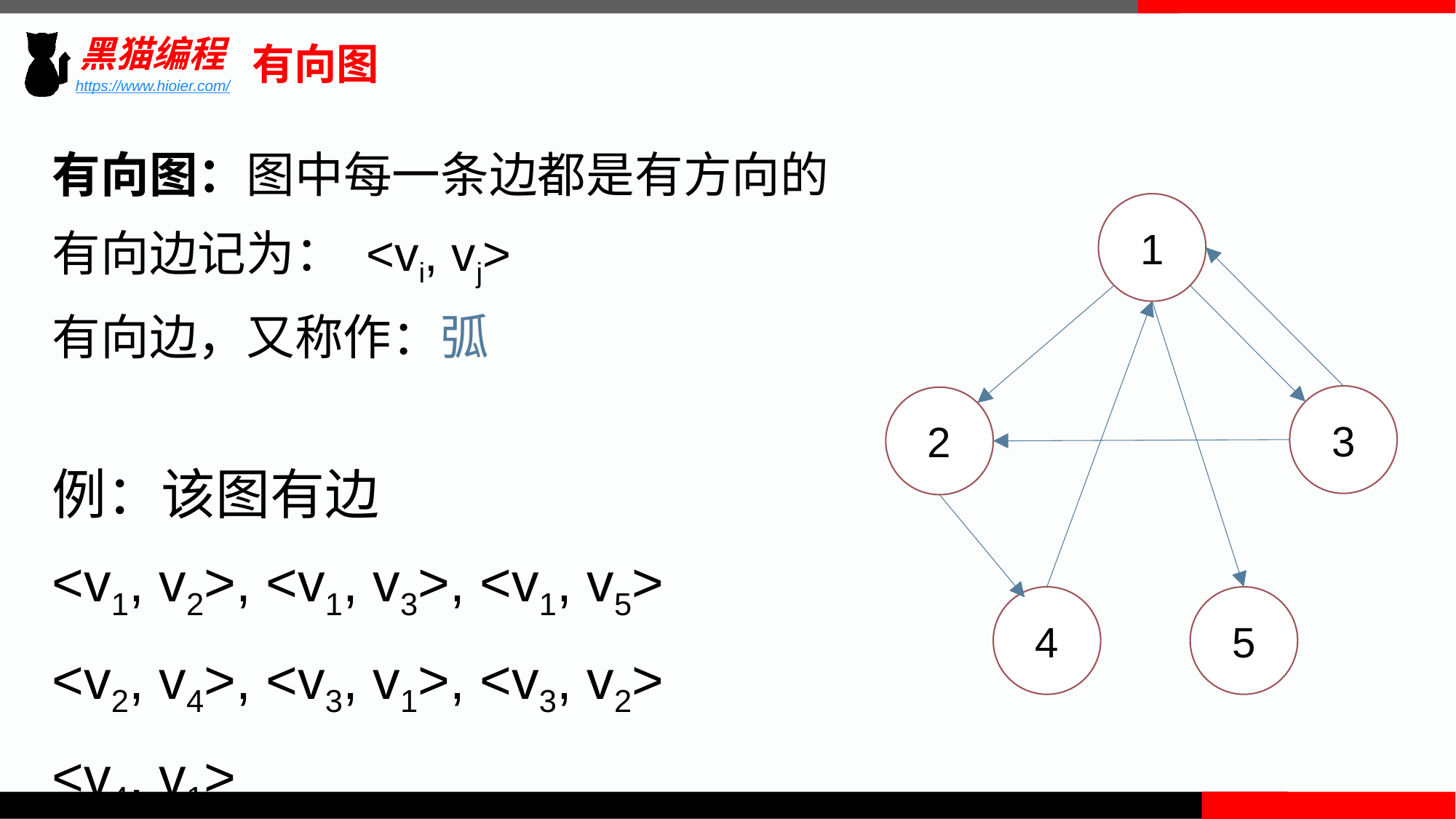

有向图
有向图：图中每一条边都是有方向的
有向边记为： <vi, vj>
有向边，又称作：弧

例：该图有边
<v1, v2>, <v1, v3>, <v1, v5>
<v2, v4>, <v3, v1>, <v3, v2>
<v4, v1>

1
3
2
4
5